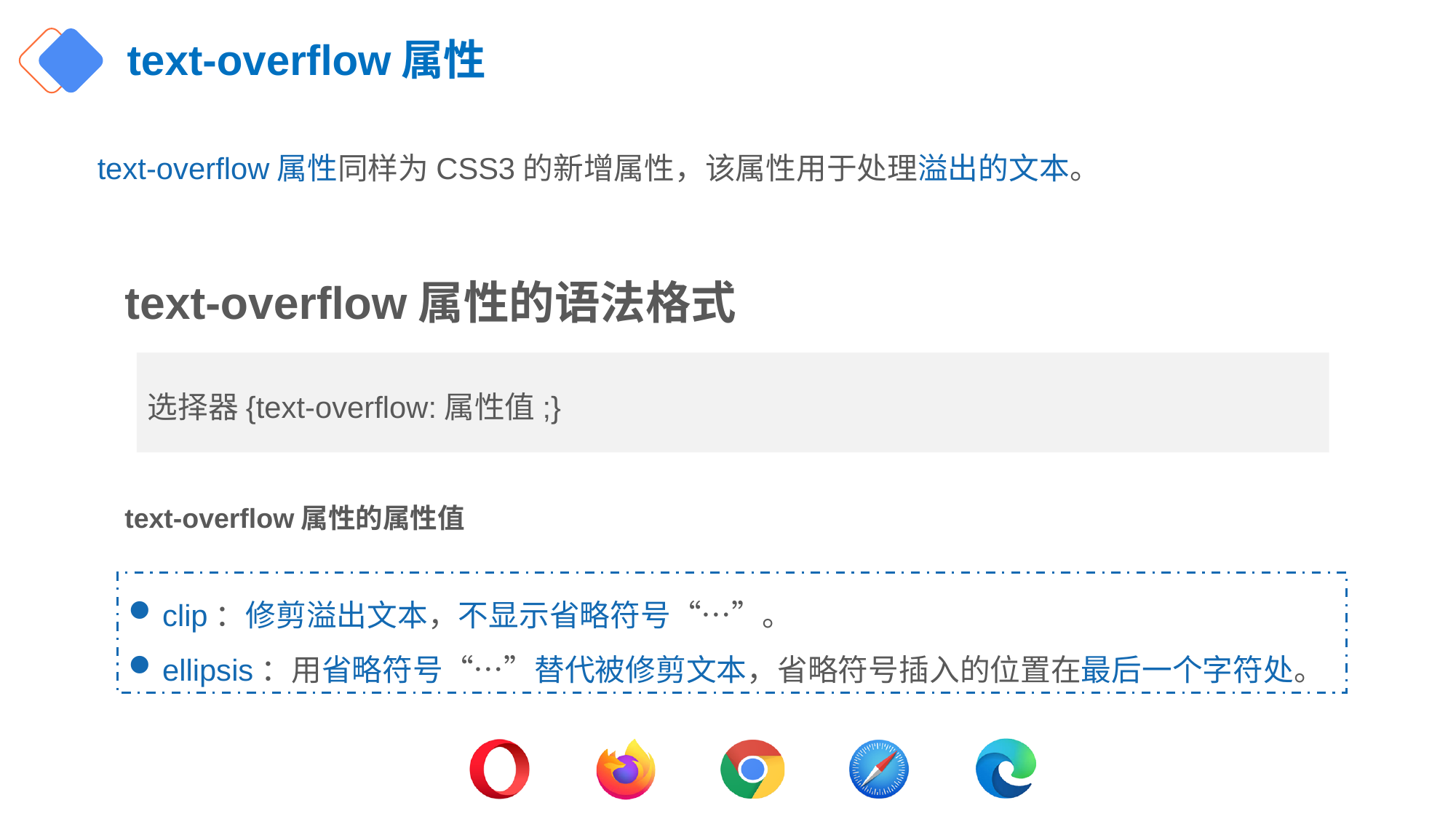

# text-overflow属性
text-overflow属性同样为CSS3的新增属性，该属性用于处理溢出的文本。

text-overflow属性的语法格式

选择器{text-overflow:属性值;}
text-overflow属性的属性值
clip：修剪溢出文本，不显示省略符号“…”。
ellipsis：用省略符号“…”替代被修剪文本，省略符号插入的位置在最后一个字符处。